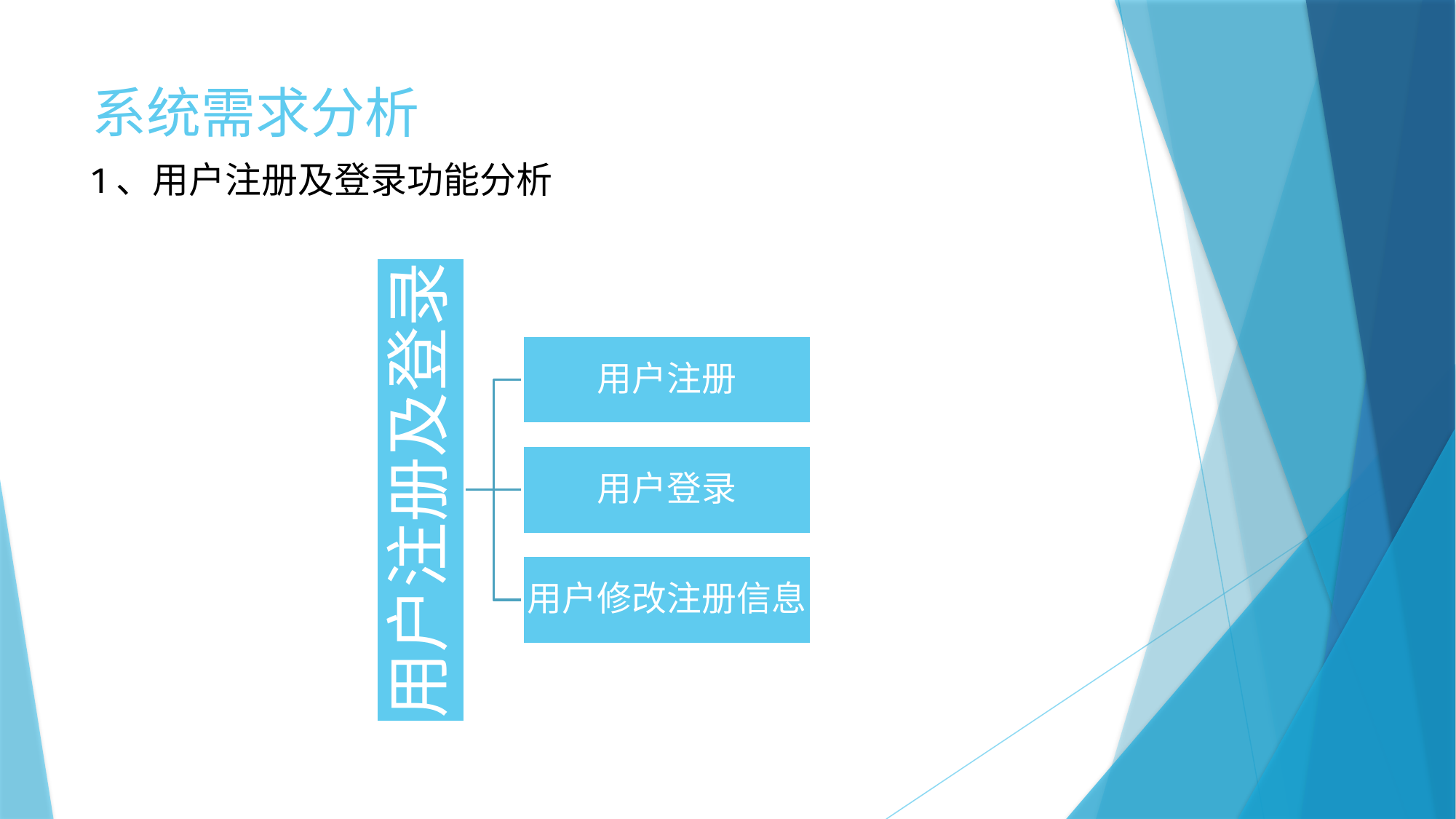

# 系统需求分析
1、用户注册及登录功能分析

用户注册及登录
用户注册
用户登录
用户修改注册信息